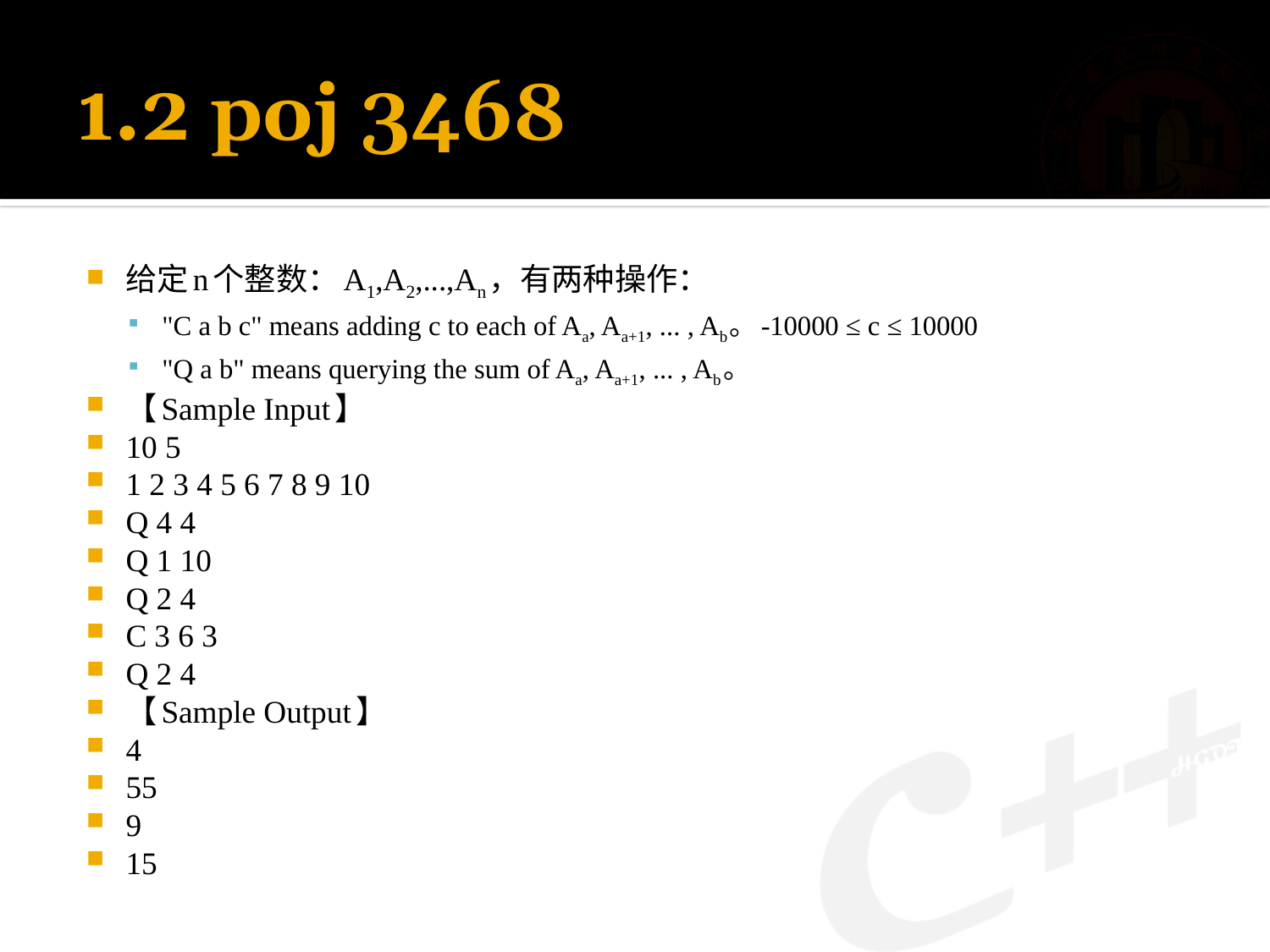

# 1.2 poj 3468
给定n个整数：A1,A2,...,An，有两种操作：
"C a b c" means adding c to each of Aa, Aa+1, ... , Ab。-10000 ≤ c ≤ 10000
"Q a b" means querying the sum of Aa, Aa+1, ... , Ab。
【Sample Input】
10 5
1 2 3 4 5 6 7 8 9 10
Q 4 4
Q 1 10
Q 2 4
C 3 6 3
Q 2 4
【Sample Output】
4
55
9
15